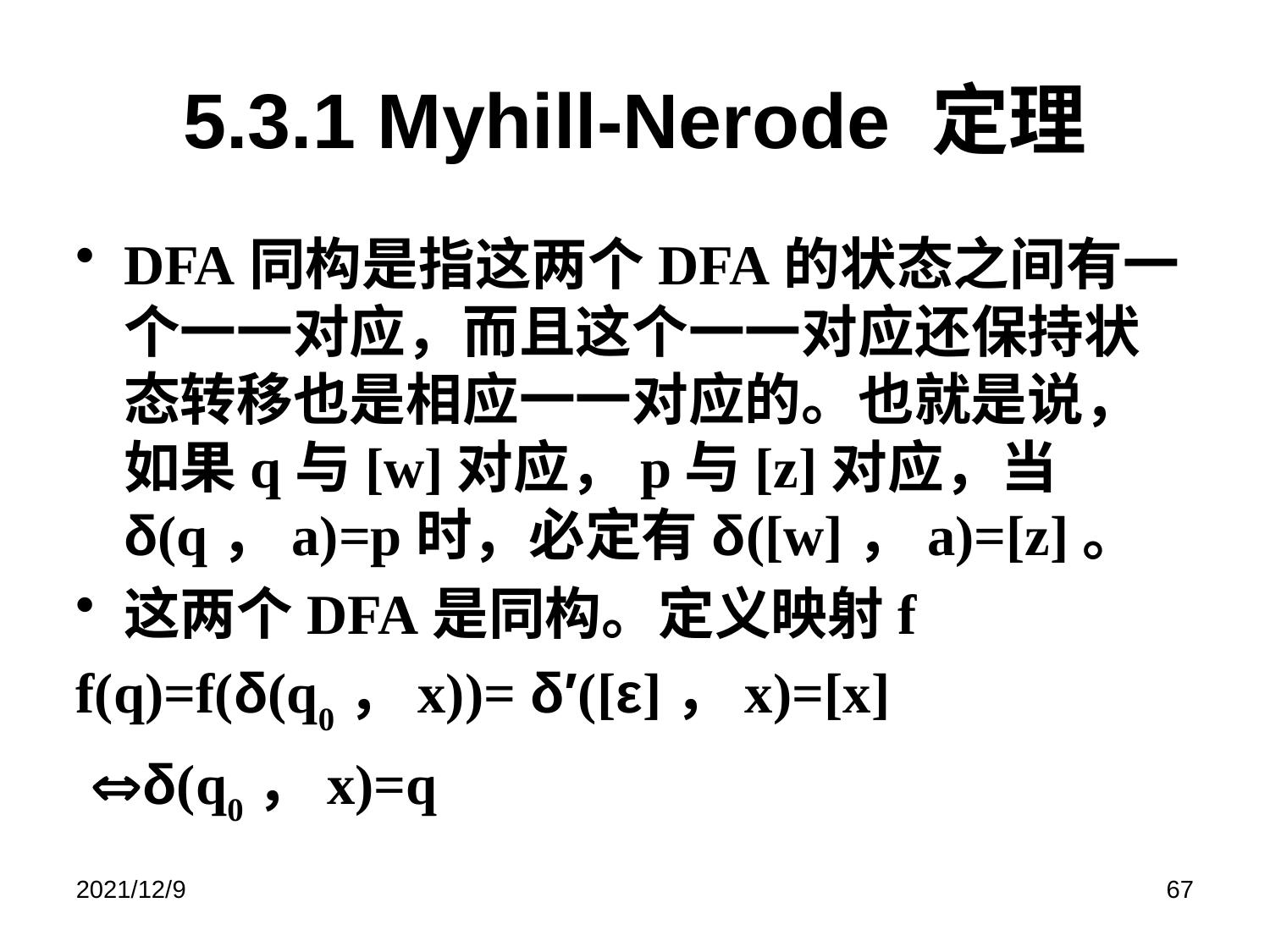

# 5.3.1 Myhill-Nerode 定理
DFA同构是指这两个DFA的状态之间有一个一一对应，而且这个一一对应还保持状态转移也是相应一一对应的。也就是说，如果q与[w]对应，p与[z]对应，当δ(q，a)=p时，必定有δ([w]，a)=[z]。
这两个DFA是同构。定义映射f
f(q)=f(δ(q0，x))= δ′([ε]，x)=[x]
 ⇔δ(q0，x)=q
2021/12/9
67